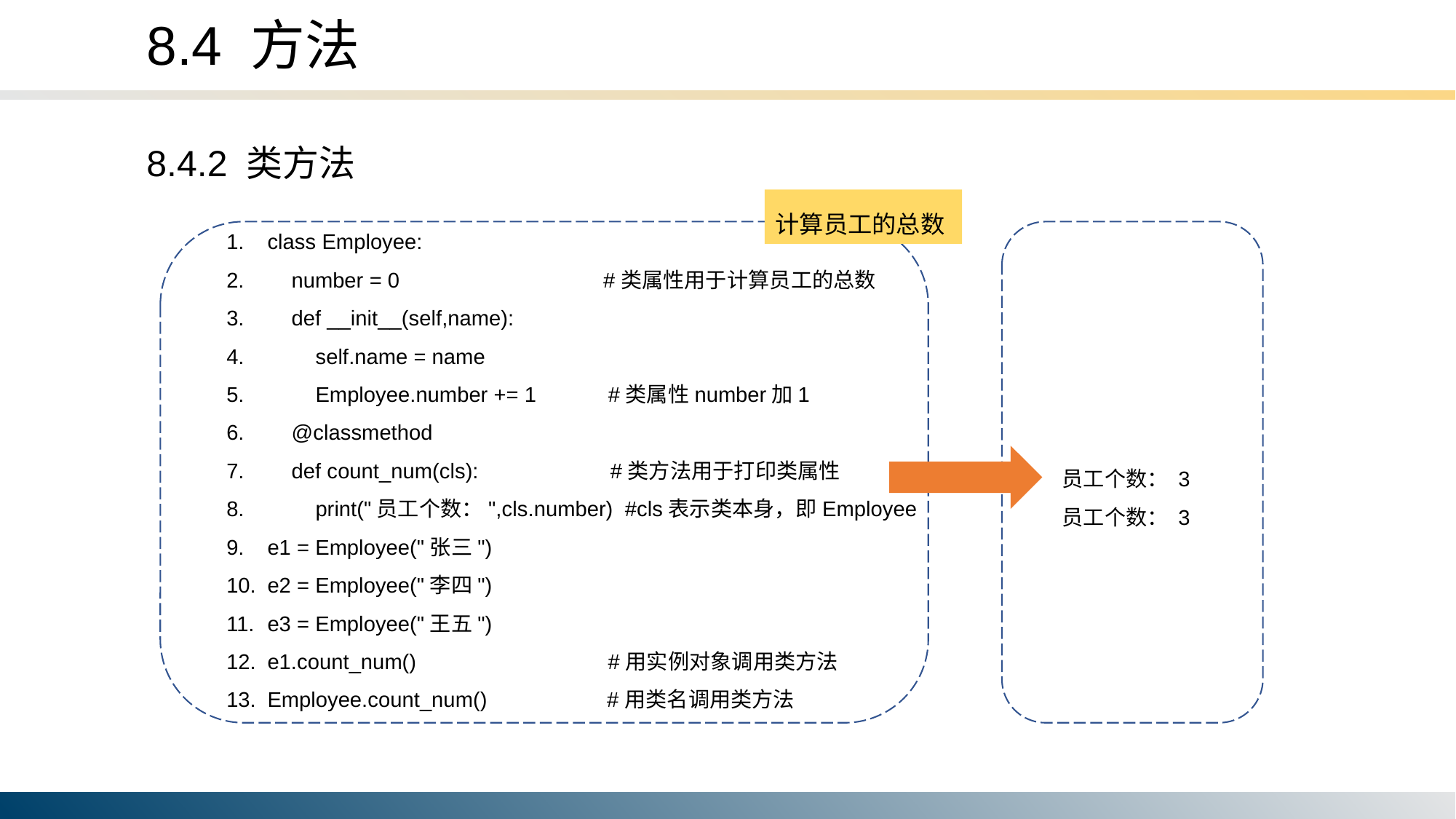

8.4 方法
8.4.2 类方法
计算员工的总数
class Employee:
    number = 0                                  #类属性用于计算员工的总数
    def __init__(self,name):
        self.name = name
        Employee.number += 1            #类属性number加1
    @classmethod
    def count_num(cls):                      #类方法用于打印类属性
        print("员工个数：",cls.number)  #cls表示类本身，即Employee
e1 = Employee("张三")
e2 = Employee("李四")
e3 = Employee("王五")
e1.count_num()                                #用实例对象调用类方法
Employee.count_num()                    #用类名调用类方法

员工个数： 3
员工个数： 3